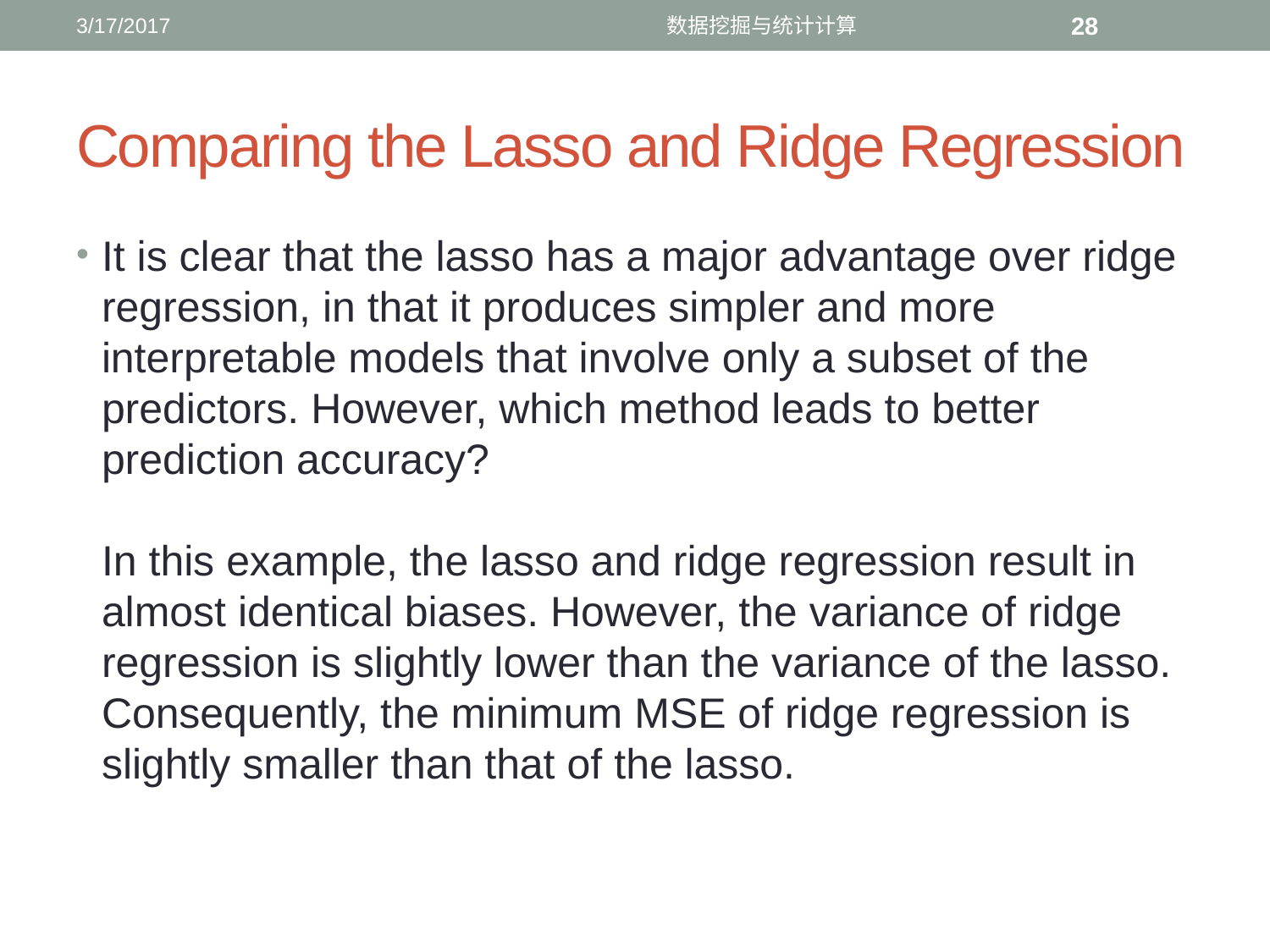

3/17/2017
数据挖掘与统计计算
28
# Comparing the Lasso and Ridge Regression
It is clear that the lasso has a major advantage over ridge regression, in that it produces simpler and more interpretable models that involve only a subset of the predictors. However, which method leads to better prediction accuracy?
In this example, the lasso and ridge regression result in almost identical biases. However, the variance of ridge regression is slightly lower than the variance of the lasso.
Consequently, the minimum MSE of ridge regression is slightly smaller than that of the lasso.